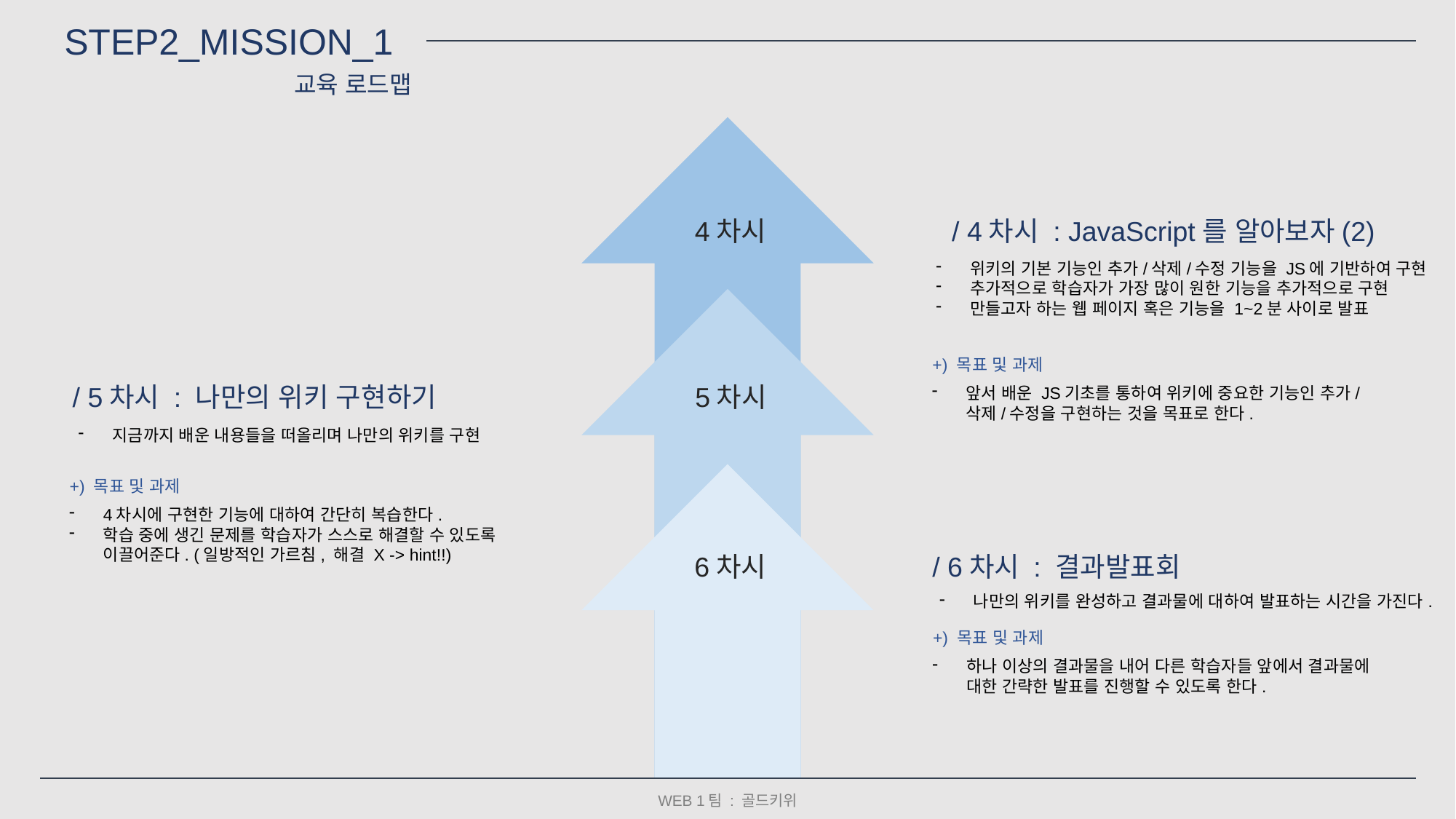

STEP2_MISSION_1
교육 로드맵

4차시
/ 4차시 : JavaScript를 알아보자(2)

위키의 기본 기능인 추가/삭제/수정 기능을 JS에 기반하여 구현
추가적으로 학습자가 가장 많이 원한 기능을 추가적으로 구현
만들고자 하는 웹 페이지 혹은 기능을 1~2분 사이로 발표

+) 목표 및 과제
/ 5차시 : 나만의 위키 구현하기
5차시
앞서 배운 JS기초를 통하여 위키에 중요한 기능인 추가/삭제/수정을 구현하는 것을 목표로 한다.
지금까지 배운 내용들을 떠올리며 나만의 위키를 구현

+) 목표 및 과제
4차시에 구현한 기능에 대하여 간단히 복습한다.
학습 중에 생긴 문제를 학습자가 스스로 해결할 수 있도록 이끌어준다. (일방적인 가르침, 해결 X -> hint!!)
6차시
/ 6차시 : 결과발표회
나만의 위키를 완성하고 결과물에 대하여 발표하는 시간을 가진다.
+) 목표 및 과제
하나 이상의 결과물을 내어 다른 학습자들 앞에서 결과물에 대한 간략한 발표를 진행할 수 있도록 한다.
WEB 1팀 : 골드키위